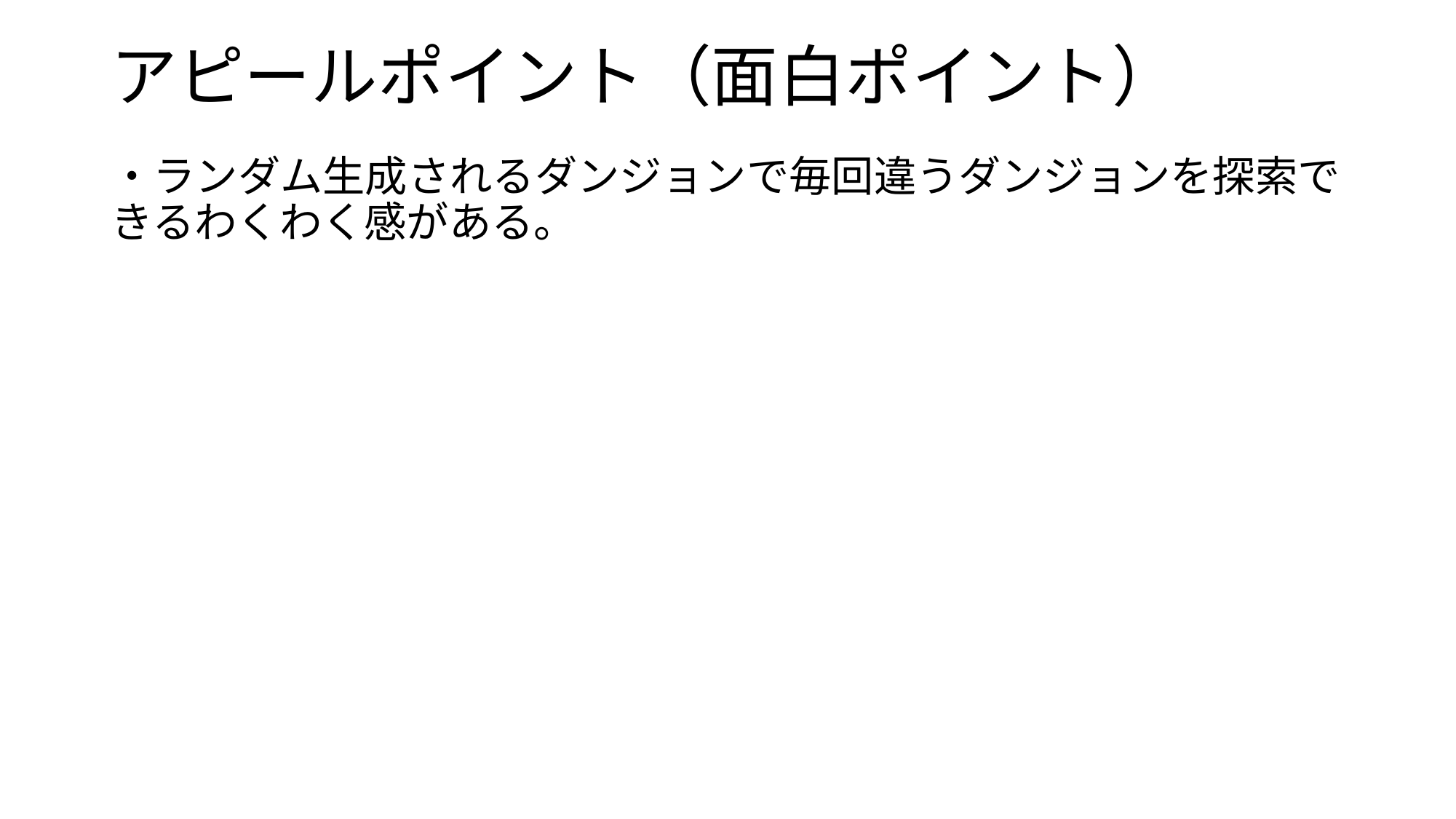

# アピールポイント（面白ポイント）
・ランダム生成されるダンジョンで毎回違うダンジョンを探索できるわくわく感がある。